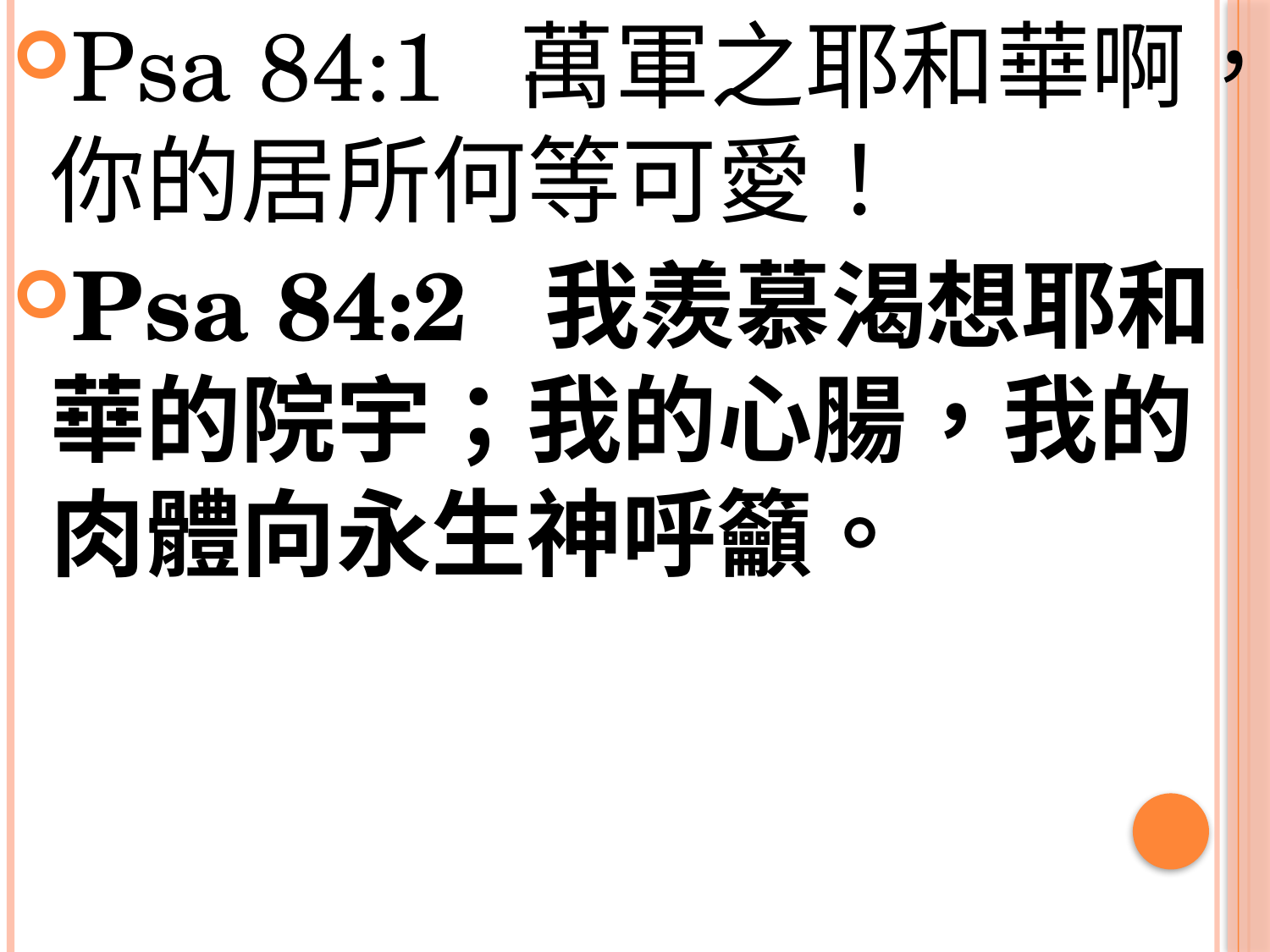

Psa 84:1  萬軍之耶和華啊，你的居所何等可愛！
Psa 84:2  我羨慕渴想耶和華的院宇；我的心腸，我的肉體向永生神呼籲。